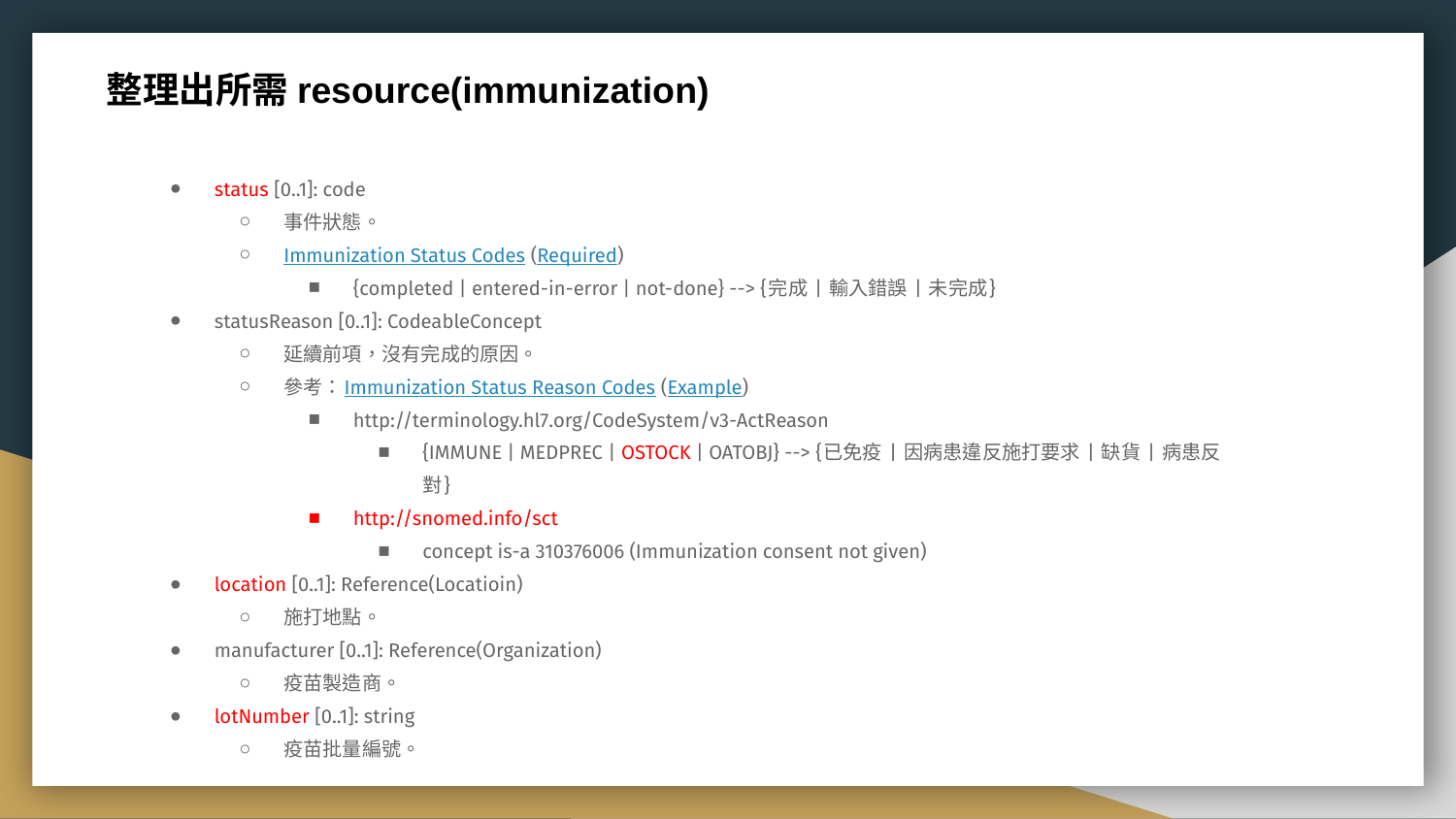

整理出所需resource(immunization)
status [0..1]: code
事件狀態。
Immunization Status Codes (Required)
{completed | entered-in-error | not-done} --> {完成 | 輸入錯誤 | 未完成}
statusReason [0..1]: CodeableConcept
延續前項，沒有完成的原因。
參考：Immunization Status Reason Codes (Example)
http://terminology.hl7.org/CodeSystem/v3-ActReason
{IMMUNE | MEDPREC | OSTOCK | OATOBJ} --> {已免疫 | 因病患違反施打要求 | 缺貨 | 病患反對}
http://snomed.info/sct
concept is-a 310376006 (Immunization consent not given)
location [0..1]: Reference(Locatioin)
施打地點。
manufacturer [0..1]: Reference(Organization)
疫苗製造商。
lotNumber [0..1]: string
疫苗批量編號。